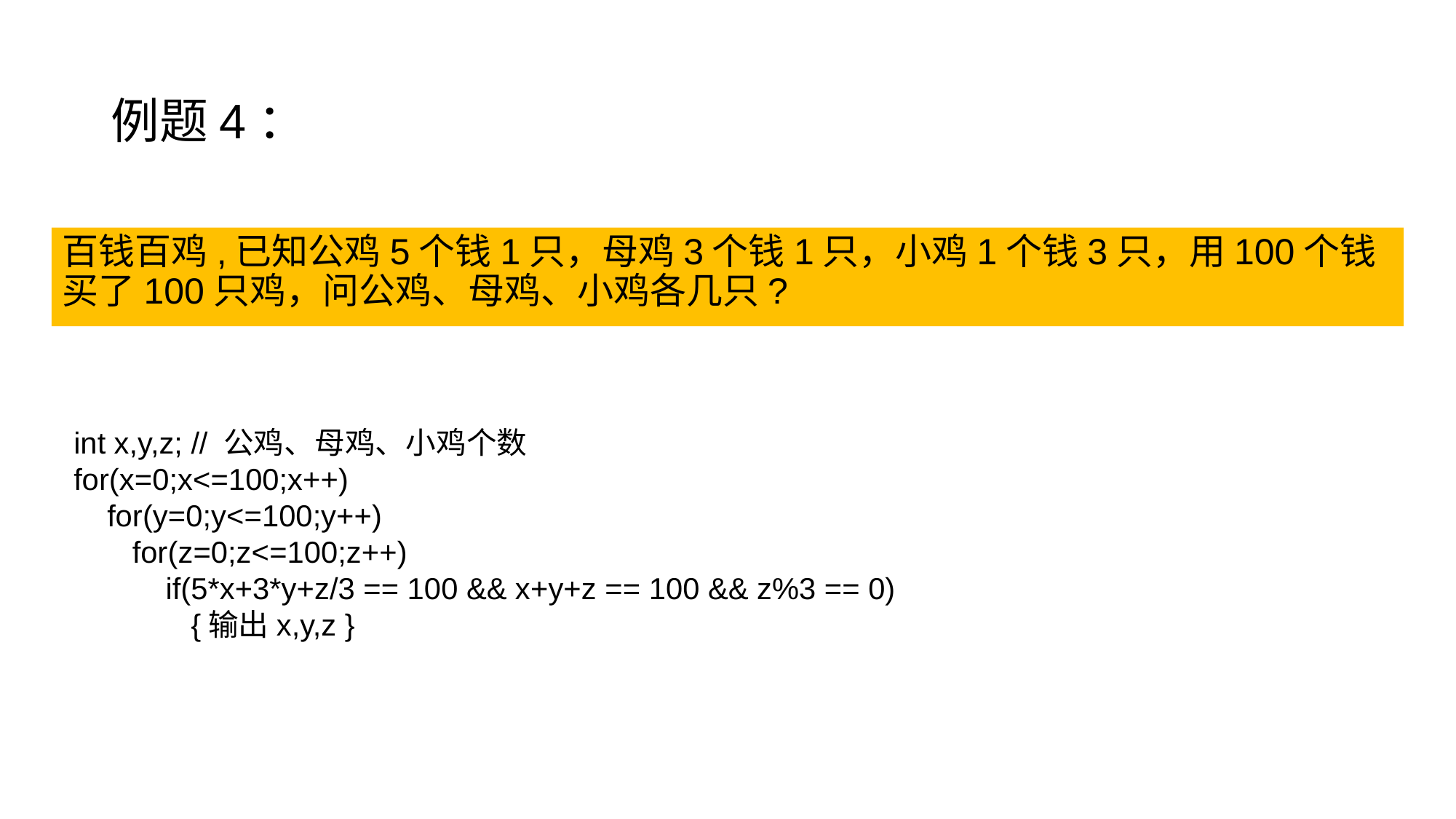

# 例题4：
百钱百鸡,已知公鸡5个钱1只，母鸡3个钱1只，小鸡1个钱3只，用100个钱买了100只鸡，问公鸡、母鸡、小鸡各几只?
int x,y,z; // 公鸡、母鸡、小鸡个数
for(x=0;x<=100;x++)
    for(y=0;y<=100;y++)
       for(z=0;z<=100;z++)
           if(5*x+3*y+z/3 == 100 && x+y+z == 100 && z%3 == 0)
              {输出x,y,z }